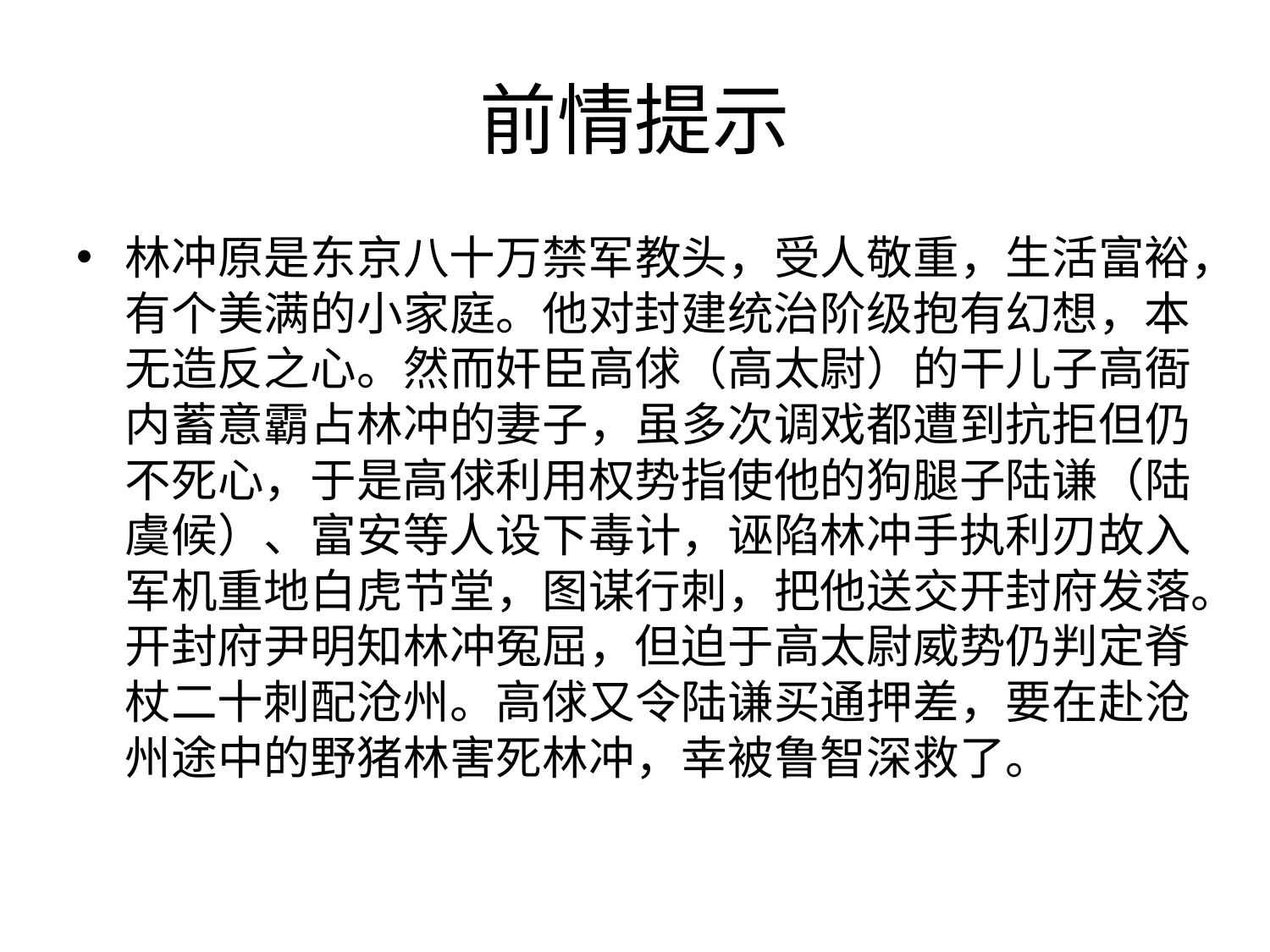

# 前情提示
林冲原是东京八十万禁军教头，受人敬重，生活富裕，有个美满的小家庭。他对封建统治阶级抱有幻想，本无造反之心。然而奸臣高俅（高太尉）的干儿子高衙内蓄意霸占林冲的妻子，虽多次调戏都遭到抗拒但仍不死心，于是高俅利用权势指使他的狗腿子陆谦（陆虞候）、富安等人设下毒计，诬陷林冲手执利刃故入军机重地白虎节堂，图谋行刺，把他送交开封府发落。开封府尹明知林冲冤屈，但迫于高太尉威势仍判定脊杖二十刺配沧州。高俅又令陆谦买通押差，要在赴沧州途中的野猪林害死林冲，幸被鲁智深救了。